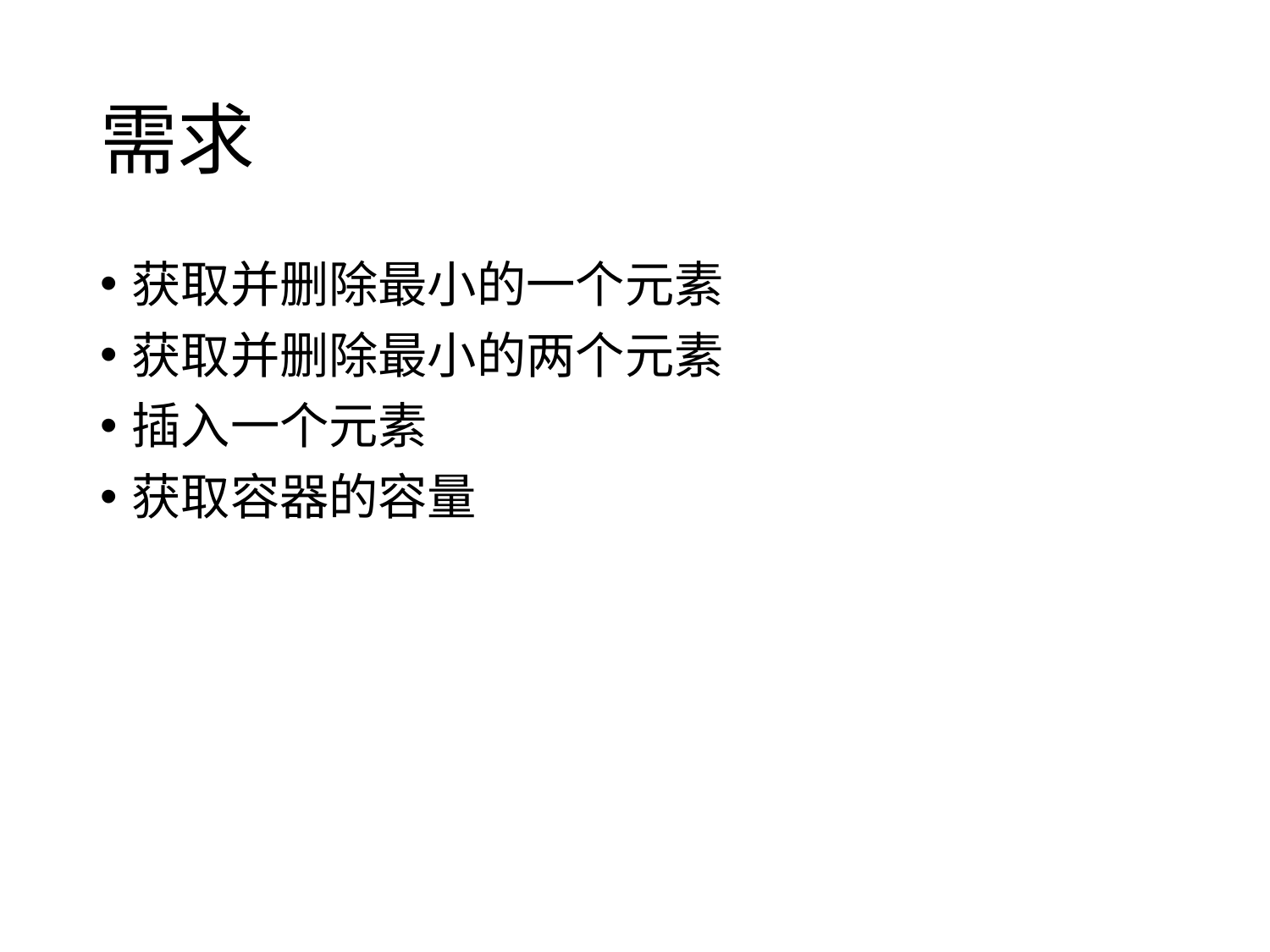

# 需求
获取并删除最小的一个元素
获取并删除最小的两个元素
插入一个元素
获取容器的容量